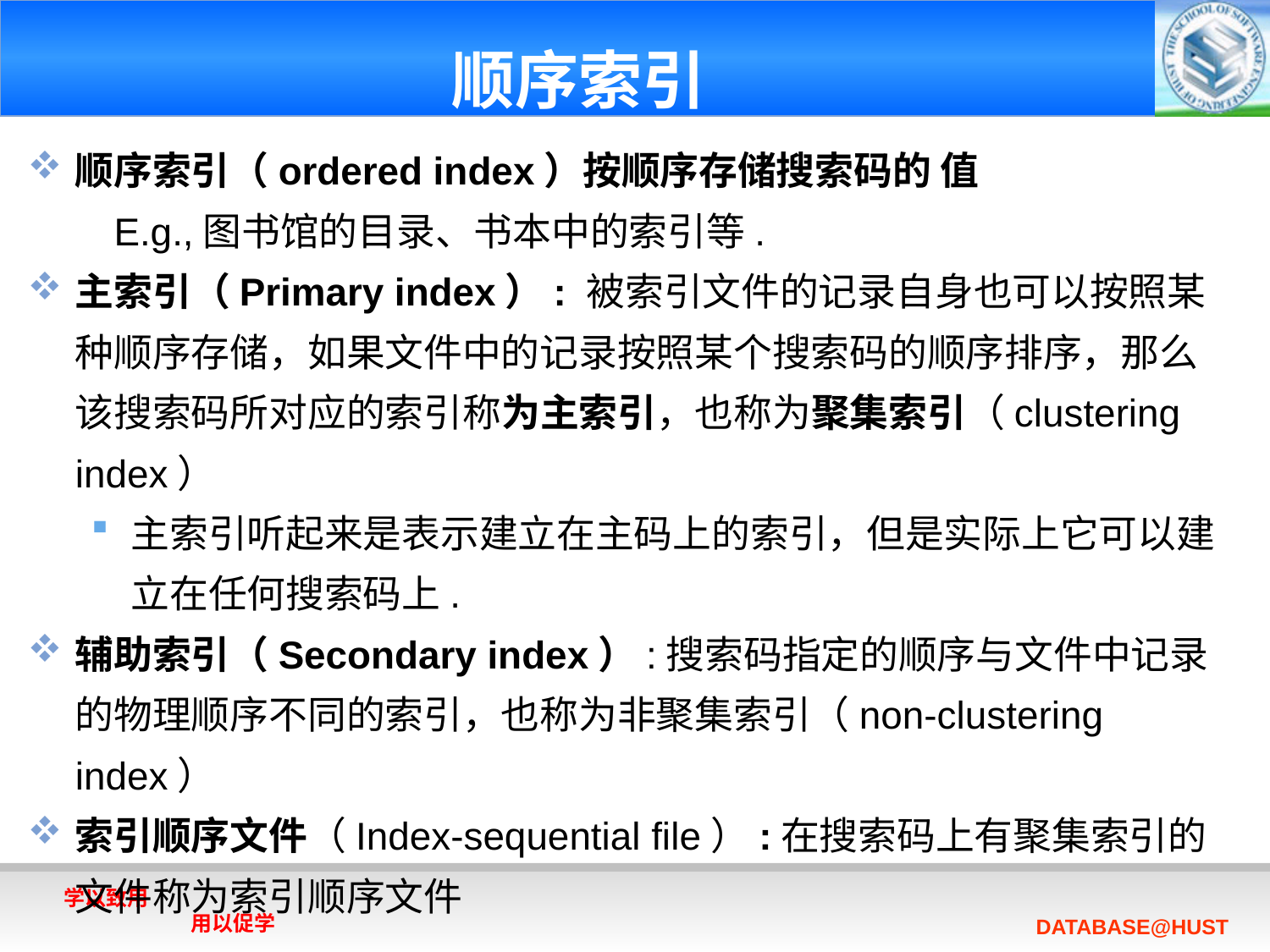

# 顺序索引
顺序索引（ordered index）按顺序存储搜索码的 值
        E.g.,图书馆的目录、书本中的索引等.
主索引（Primary index）: 被索引文件的记录自身也可以按照某种顺序存储，如果文件中的记录按照某个搜索码的顺序排序，那么该搜索码所对应的索引称为主索引，也称为聚集索引（clustering index）
主索引听起来是表示建立在主码上的索引，但是实际上它可以建立在任何搜索码上.
辅助索引（Secondary index）:搜索码指定的顺序与文件中记录的物理顺序不同的索引，也称为非聚集索引（non-clustering index）
索引顺序文件（Index-sequential file）:在搜索码上有聚集索引的文件称为索引顺序文件